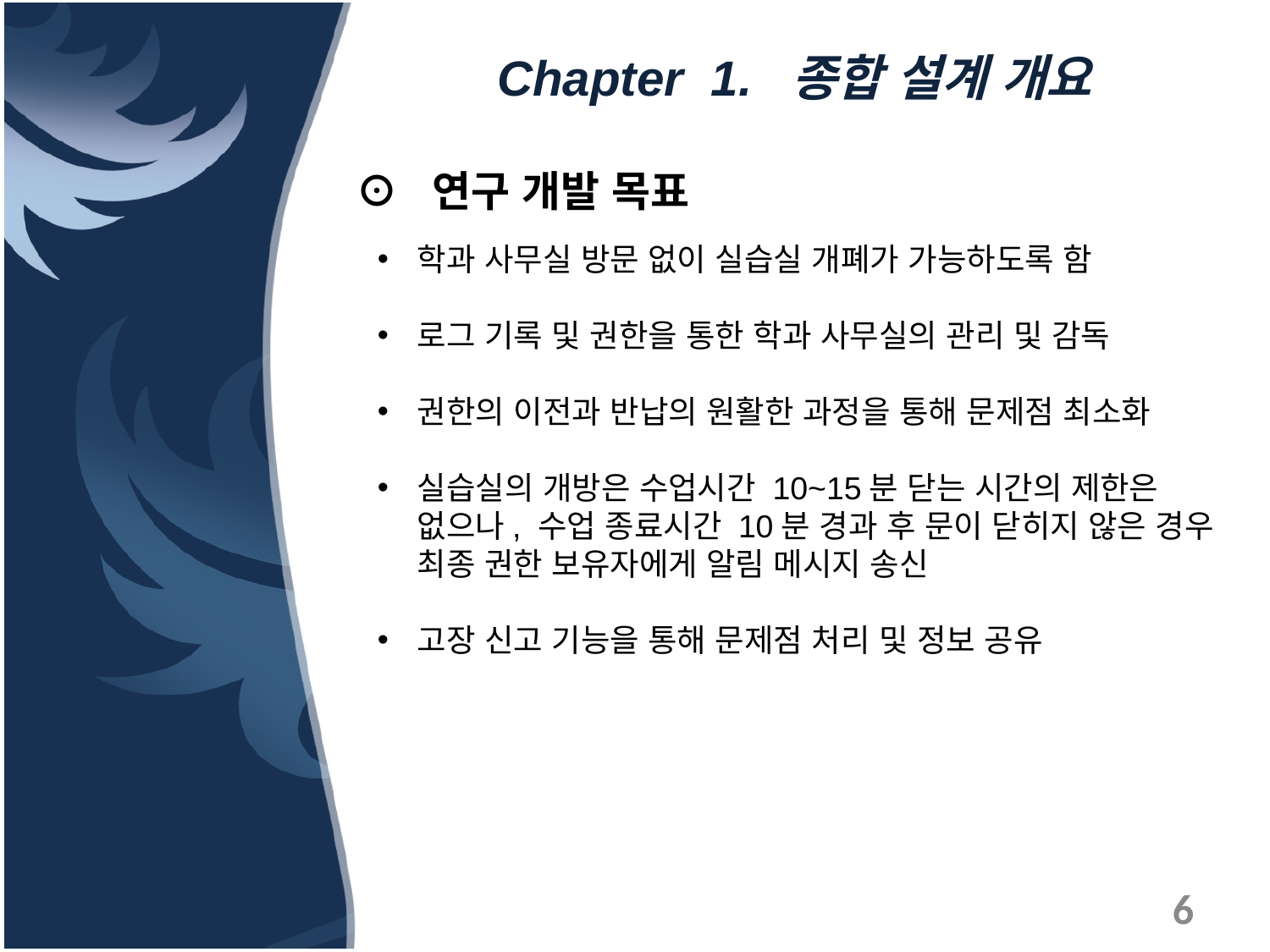

Chapter  1.  종합 설계 개요
⊙  연구 개발 목표
학과 사무실 방문 없이 실습실 개폐가 가능하도록 함

로그 기록 및 권한을 통한 학과 사무실의 관리 및 감독

권한의 이전과 반납의 원활한 과정을 통해 문제점 최소화

실습실의 개방은 수업시간 10~15분 닫는 시간의 제한은 없으나, 수업 종료시간 10분 경과 후 문이 닫히지 않은 경우 최종 권한 보유자에게 알림 메시지 송신

고장 신고 기능을 통해 문제점 처리 및 정보 공유

6